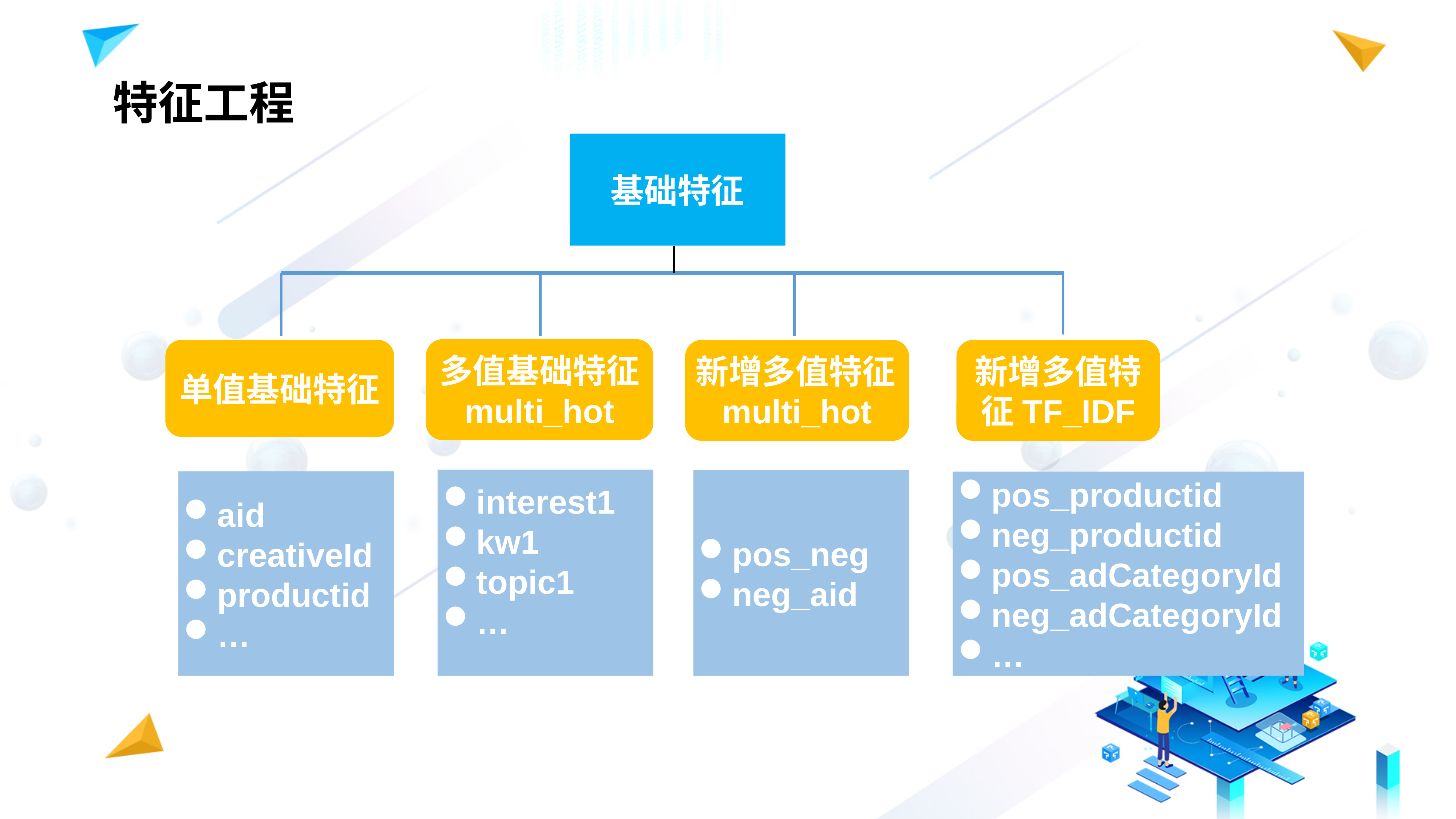

特征工程
基础特征
多值基础特征
multi_hot
新增多值特征TF_IDF
单值基础特征
新增多值特征multi_hot
interest1
kw1
topic1
…

pos_neg
neg_aid
aid
creativeId
productid
…
pos_productid
neg_productid
pos_adCategoryId
neg_adCategoryId
…